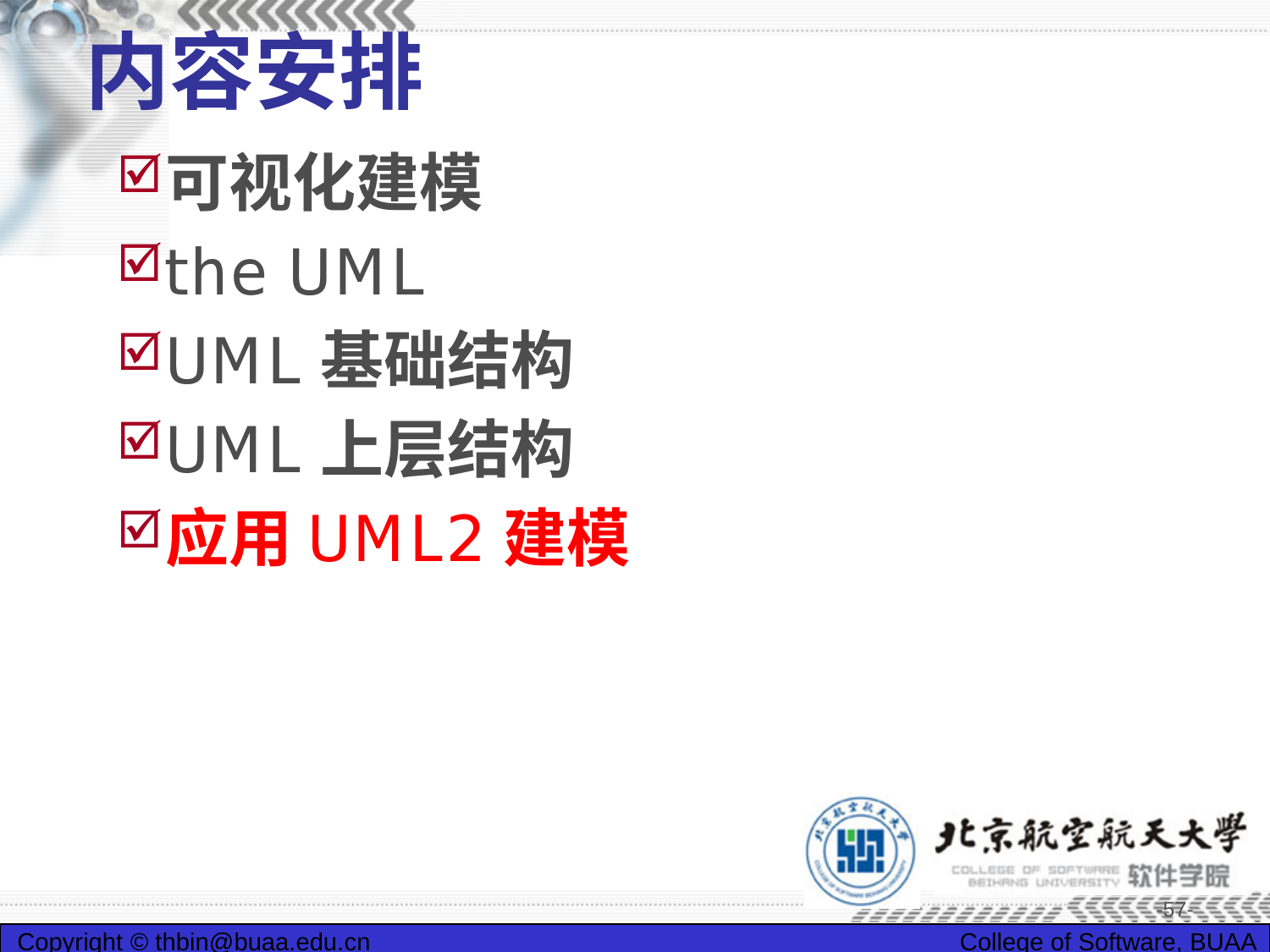

# 内容安排
可视化建模
the UML
UML基础结构
UML上层结构
应用UML2建模
-57-